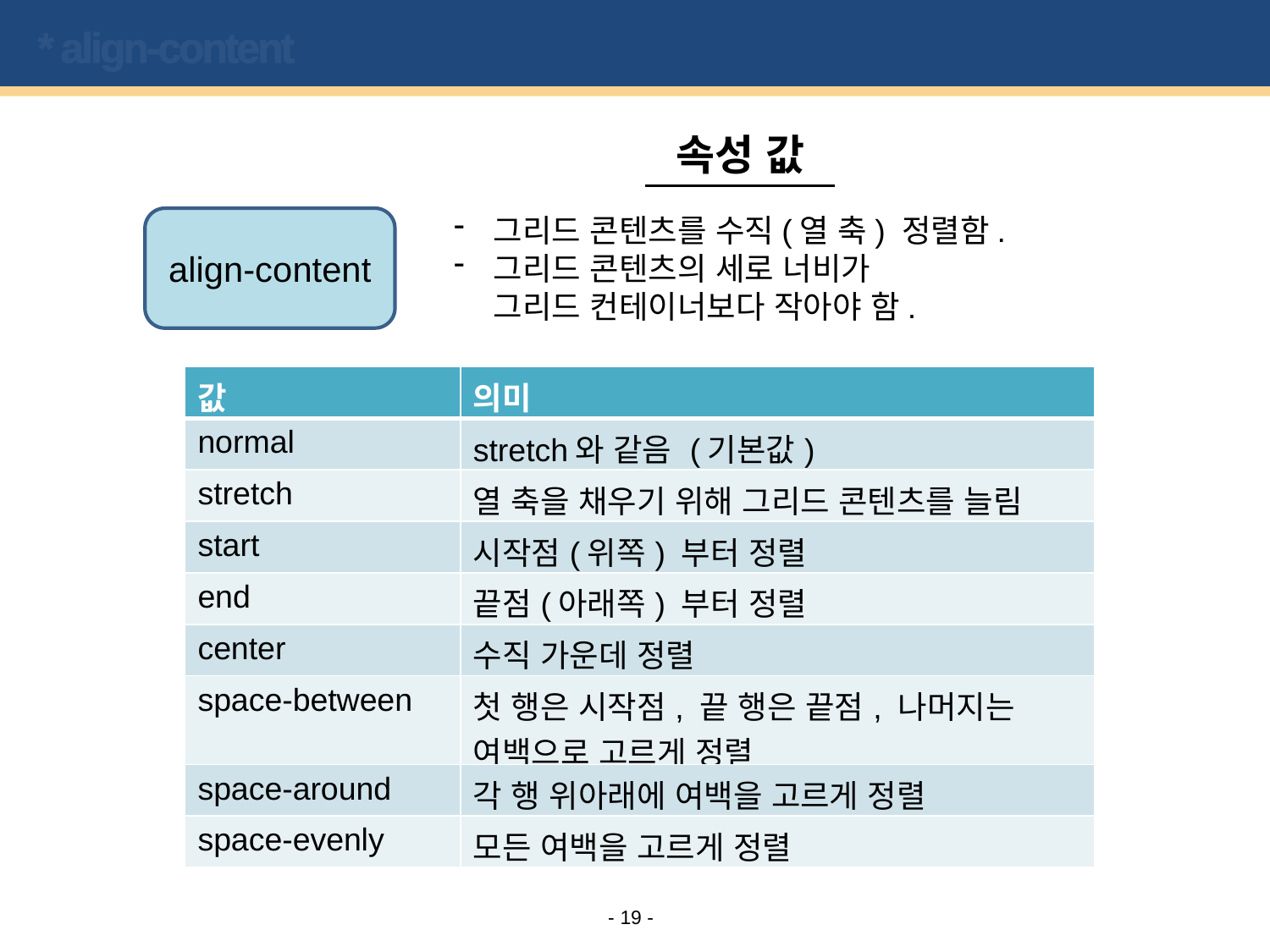

# * align-content
속성 값
그리드 콘텐츠를 수직(열 축) 정렬함.
그리드 콘텐츠의 세로 너비가
그리드 컨테이너보다 작아야 함.
align-content
| 값 | 의미 |
| --- | --- |
| normal | stretch와 같음 (기본값) |
| stretch | 열 축을 채우기 위해 그리드 콘텐츠를 늘림 |
| start | 시작점(위쪽) 부터 정렬 |
| end | 끝점(아래쪽) 부터 정렬 |
| center | 수직 가운데 정렬 |
| space-between | 첫 행은 시작점, 끝 행은 끝점, 나머지는 여백으로 고르게 정렬 |
| space-around | 각 행 위아래에 여백을 고르게 정렬 |
| space-evenly | 모든 여백을 고르게 정렬 |